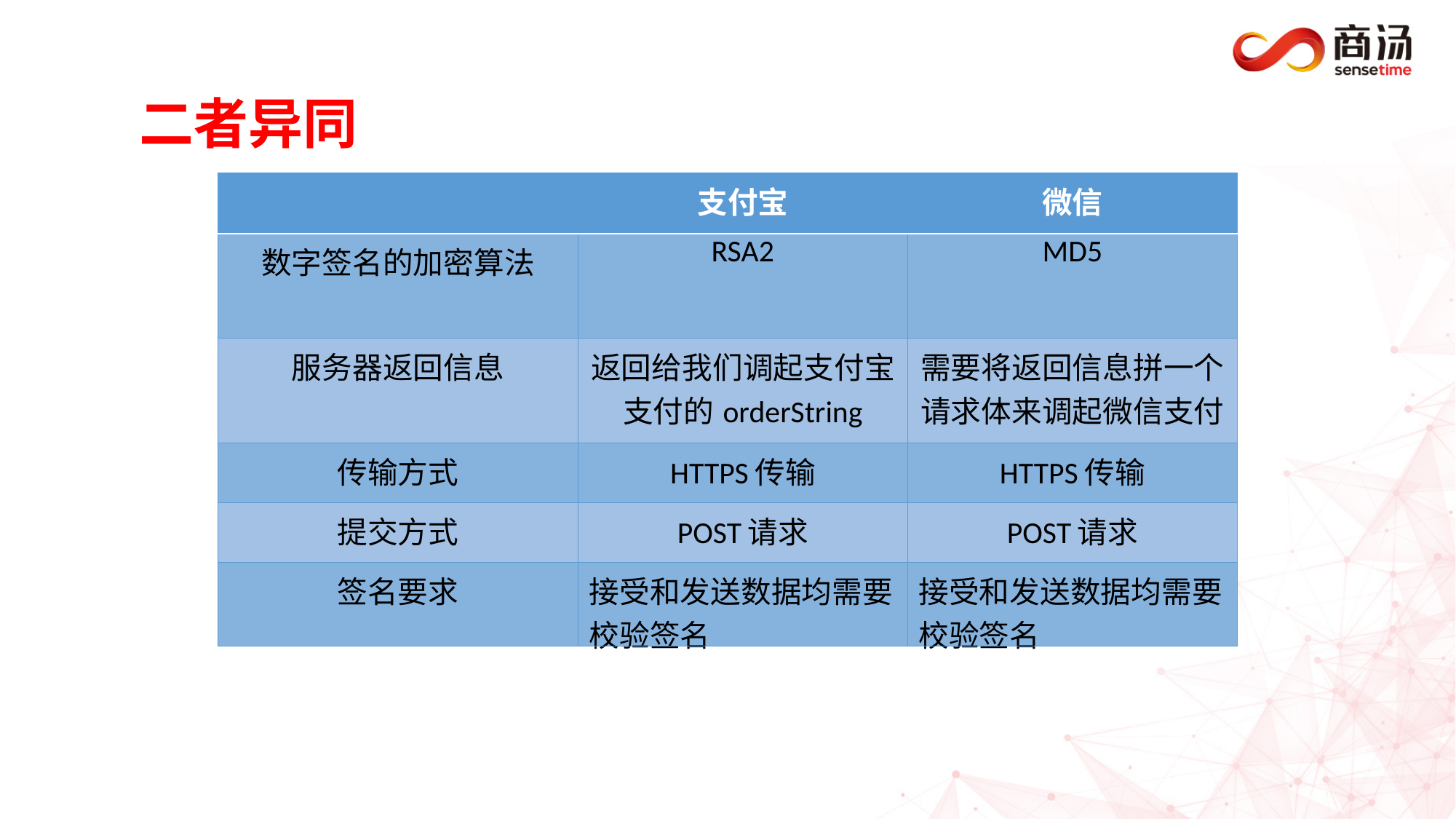

二者异同
|  | 支付宝 | 微信 |
| --- | --- | --- |
| 数字签名的加密算法 | RSA2 | MD5 |
| 服务器返回信息 | 返回给我们调起支付宝支付的orderString | 需要将返回信息拼一个请求体来调起微信支付 |
| 传输方式 | HTTPS传输 | HTTPS传输 |
| 提交方式 | POST请求 | POST请求 |
| 签名要求 | 接受和发送数据均需要校验签名 | 接受和发送数据均需要校验签名 |